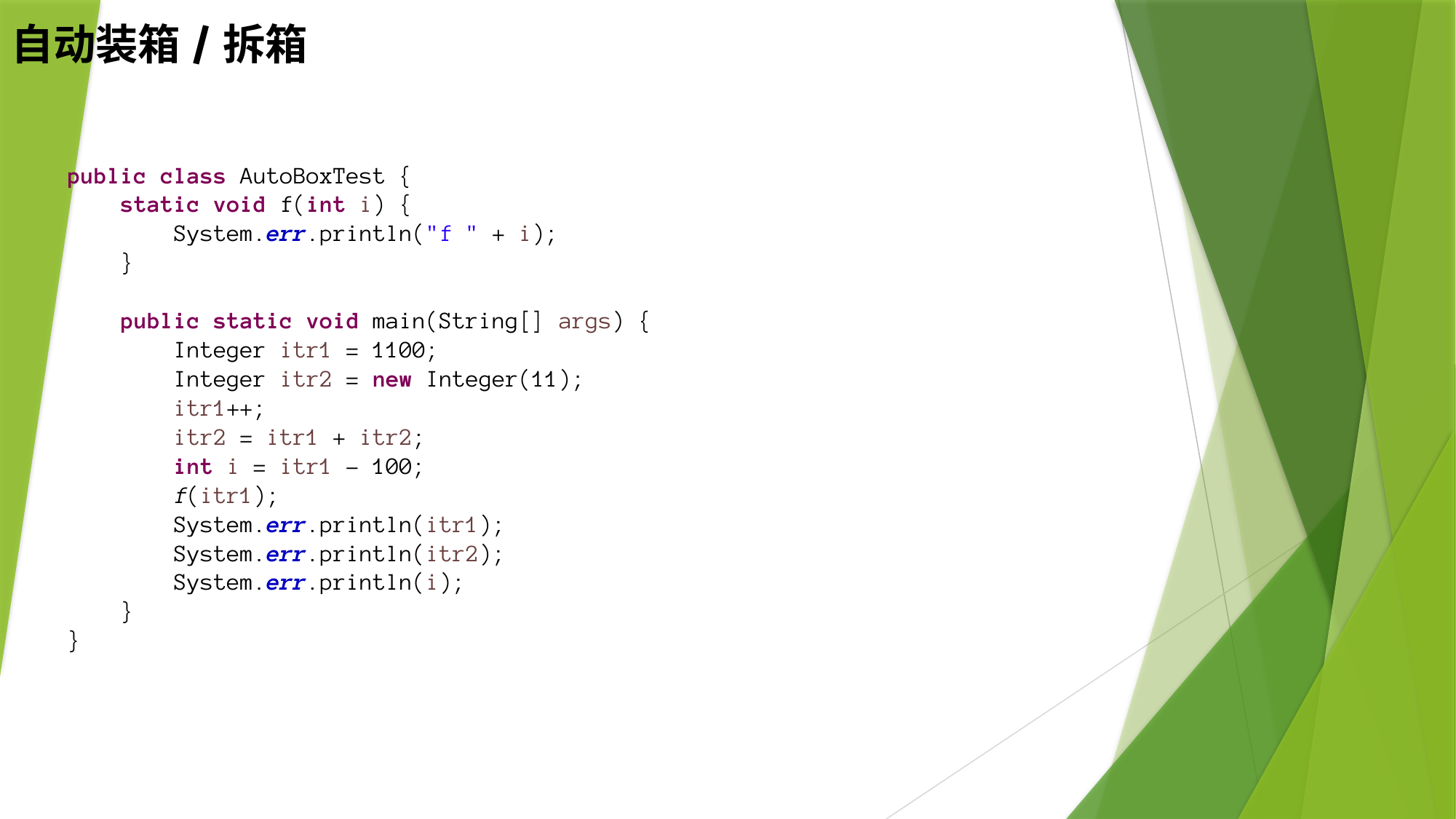

# 自动装箱/拆箱
public class AutoBoxTest {
    static void f(int i) {
        System.err.println("f " + i);
    }

    public static void main(String[] args) {
        Integer itr1 = 1100;
        Integer itr2 = new Integer(11);
        itr1++;
        itr2 = itr1 + itr2;
        int i = itr1 - 100;
        f(itr1);
        System.err.println(itr1);
        System.err.println(itr2);
        System.err.println(i);
    }
}